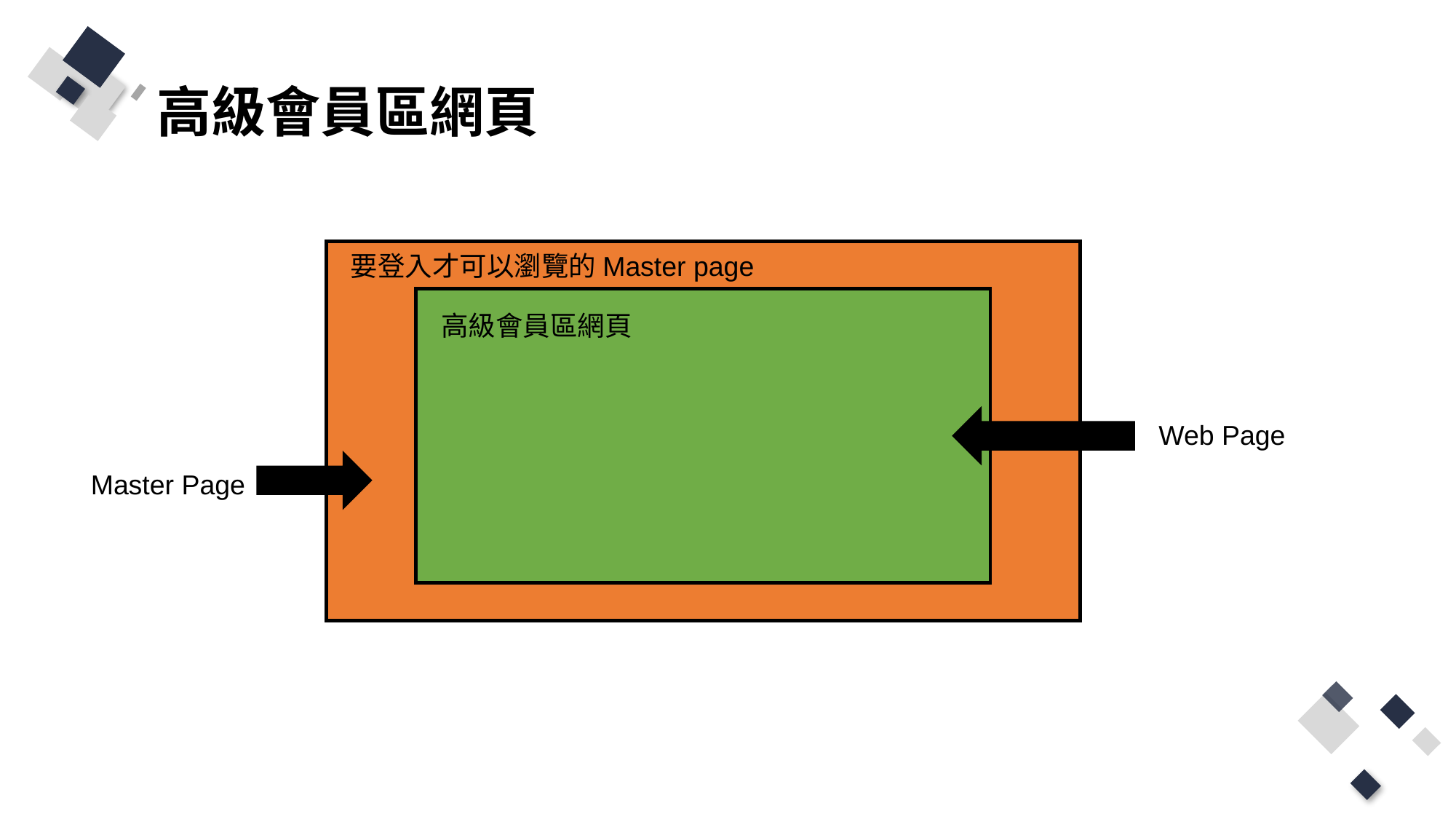

# 高級會員區網頁

要登入才可以瀏覽的Master page

高級會員區網頁

Web Page

Master Page